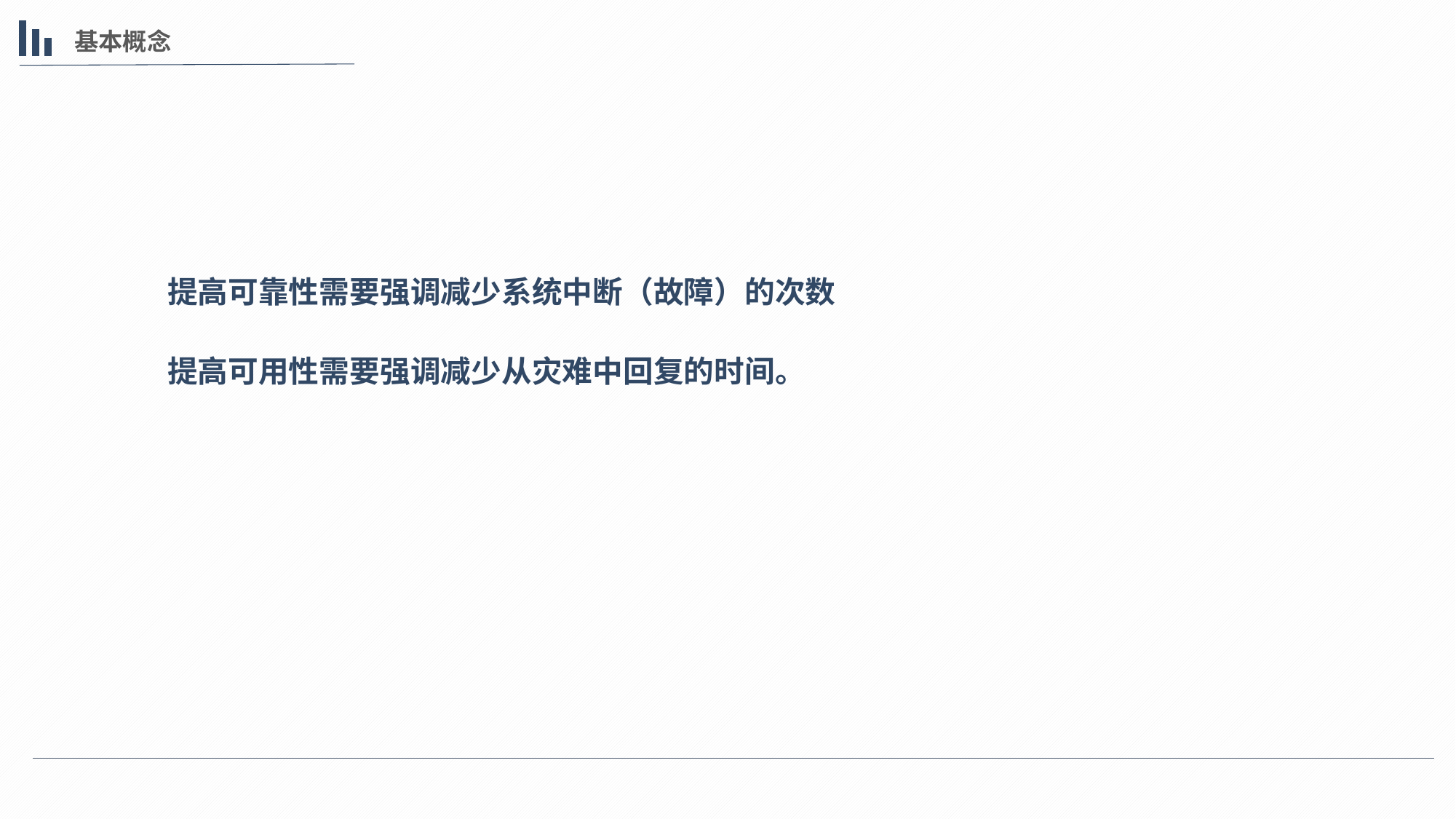

基本概念

提高可靠性需要强调减少系统中断（故障）的次数
提高可用性需要强调减少从灾难中回复的时间。